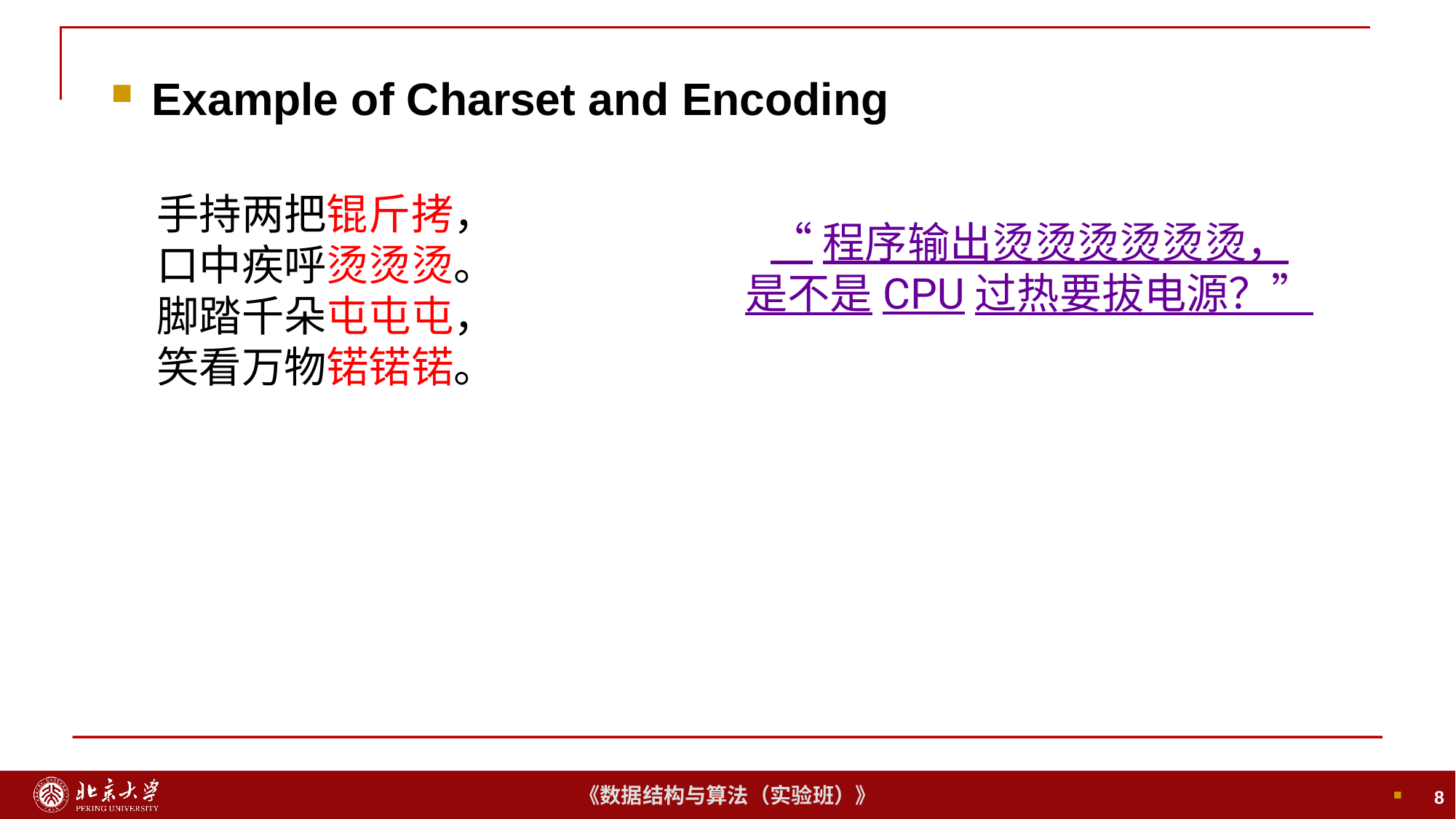

Example of Charset and Encoding
8
手持两把锟斤拷，
口中疾呼烫烫烫。
脚踏千朵屯屯屯，
笑看万物锘锘锘。
“程序输出烫烫烫烫烫烫，
是不是CPU过热要拔电源？”